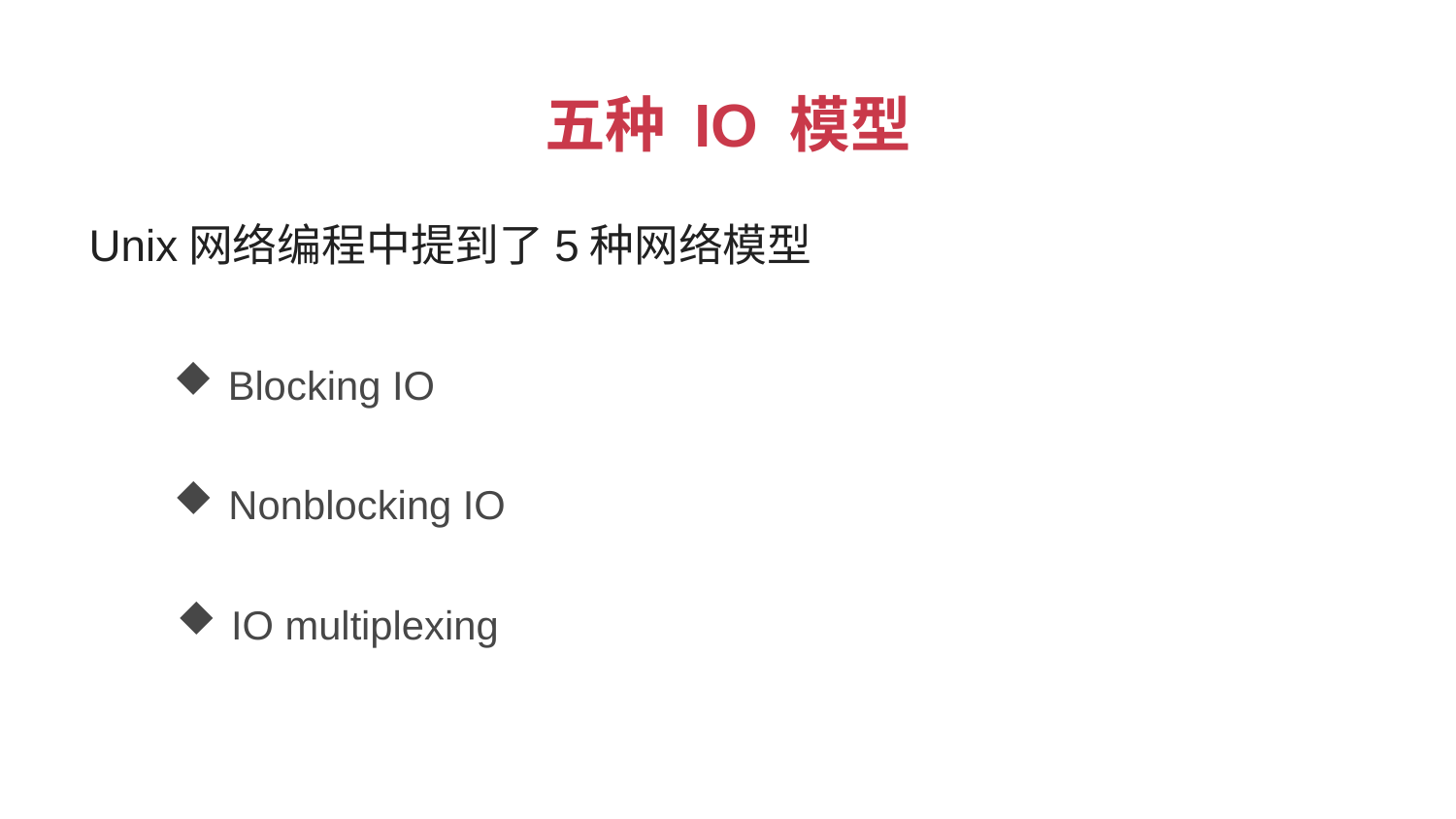

五种 IO 模型
Unix网络编程中提到了5种网络模型
Blocking IO
Nonblocking IO
IO multiplexing